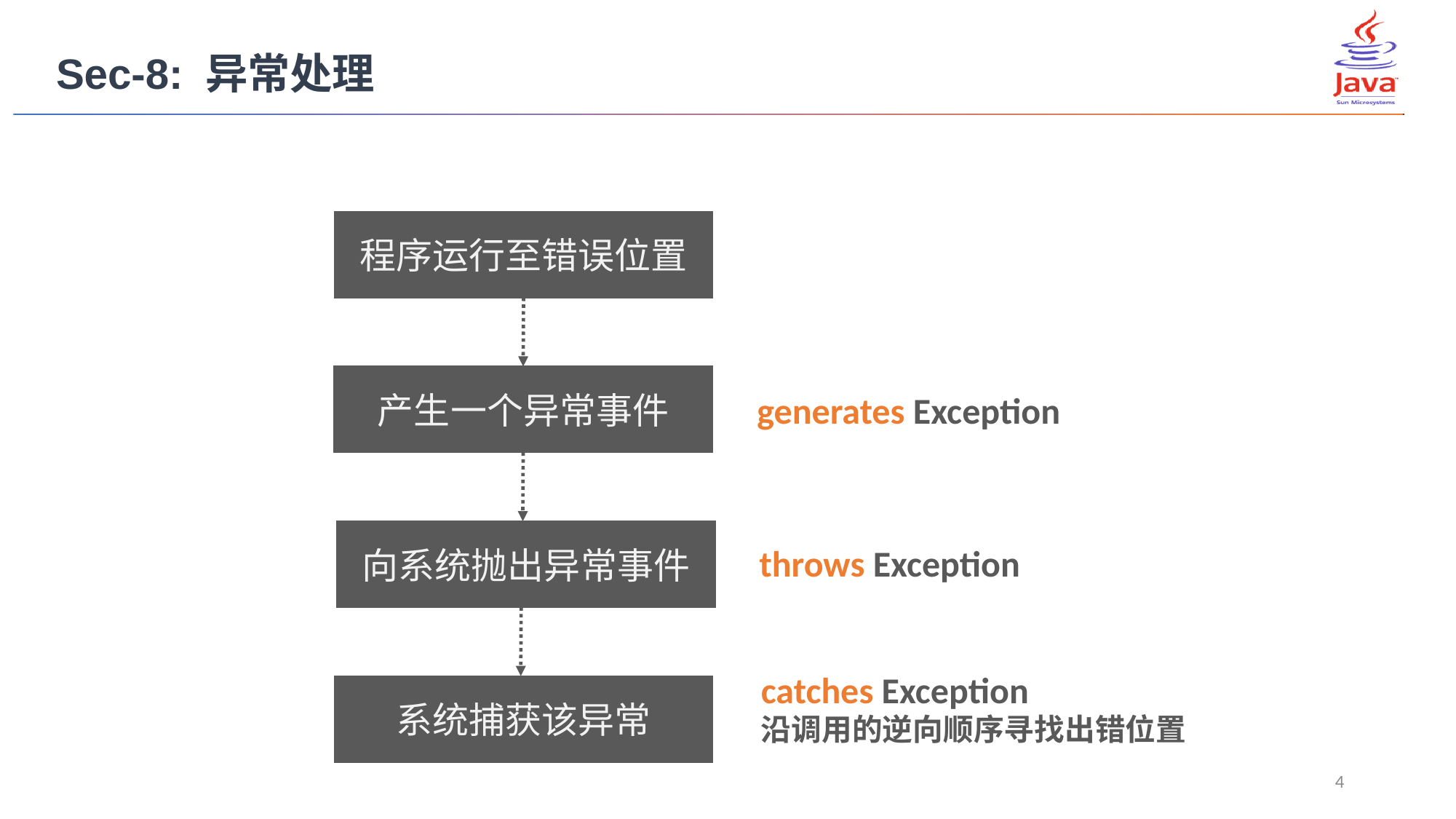

Sec-8: 异常处理
程序运行至错误位置
产生一个异常事件
generates Exception
向系统抛出异常事件
throws Exception
catches Exception
沿调用的逆向顺序寻找出错位置
系统捕获该异常
4